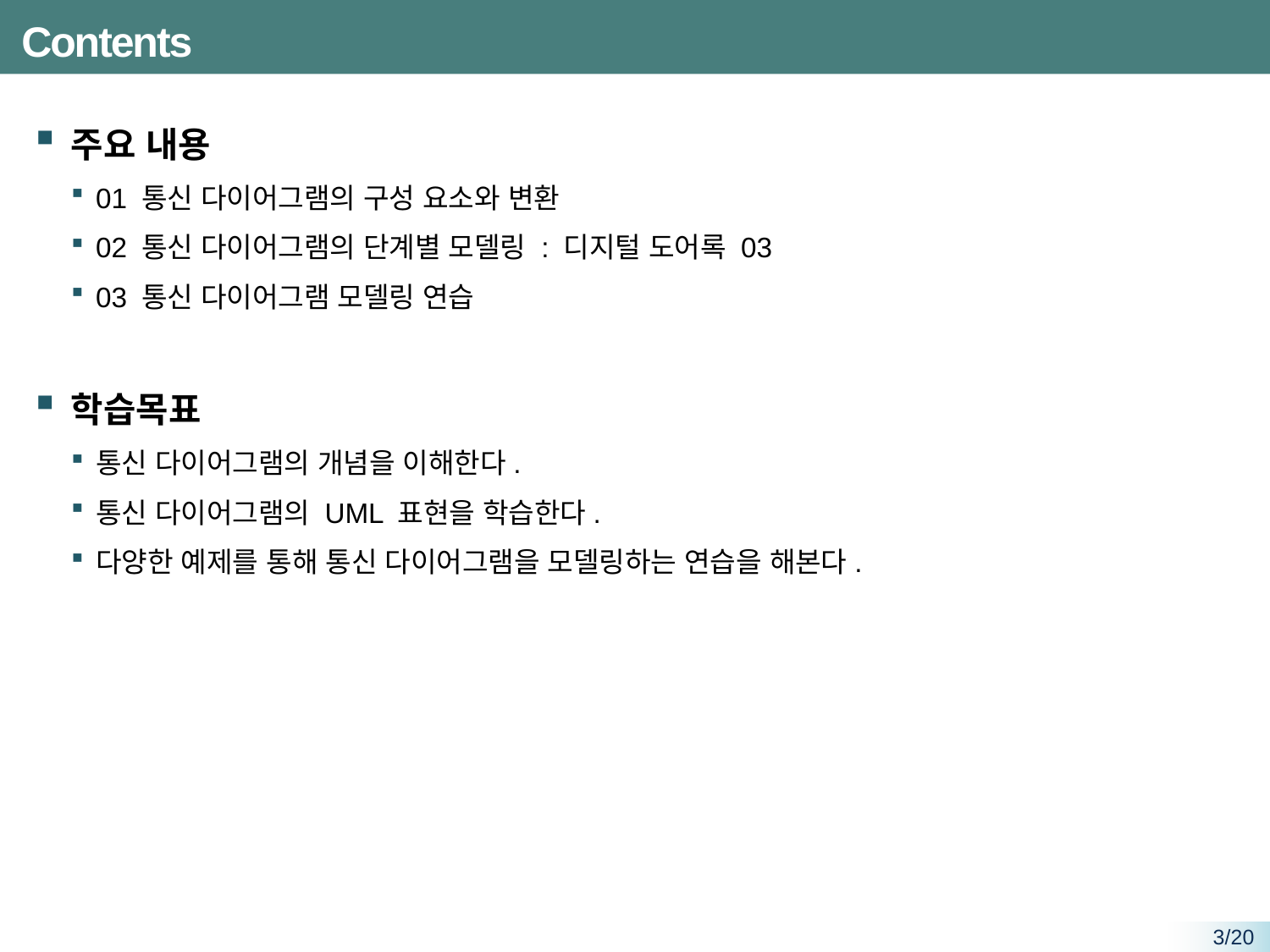

# Contents
주요 내용
01 통신 다이어그램의 구성 요소와 변환
02 통신 다이어그램의 단계별 모델링 : 디지털 도어록 03
03 통신 다이어그램 모델링 연습

학습목표
통신 다이어그램의 개념을 이해한다.
통신 다이어그램의 UML 표현을 학습한다.
다양한 예제를 통해 통신 다이어그램을 모델링하는 연습을 해본다.